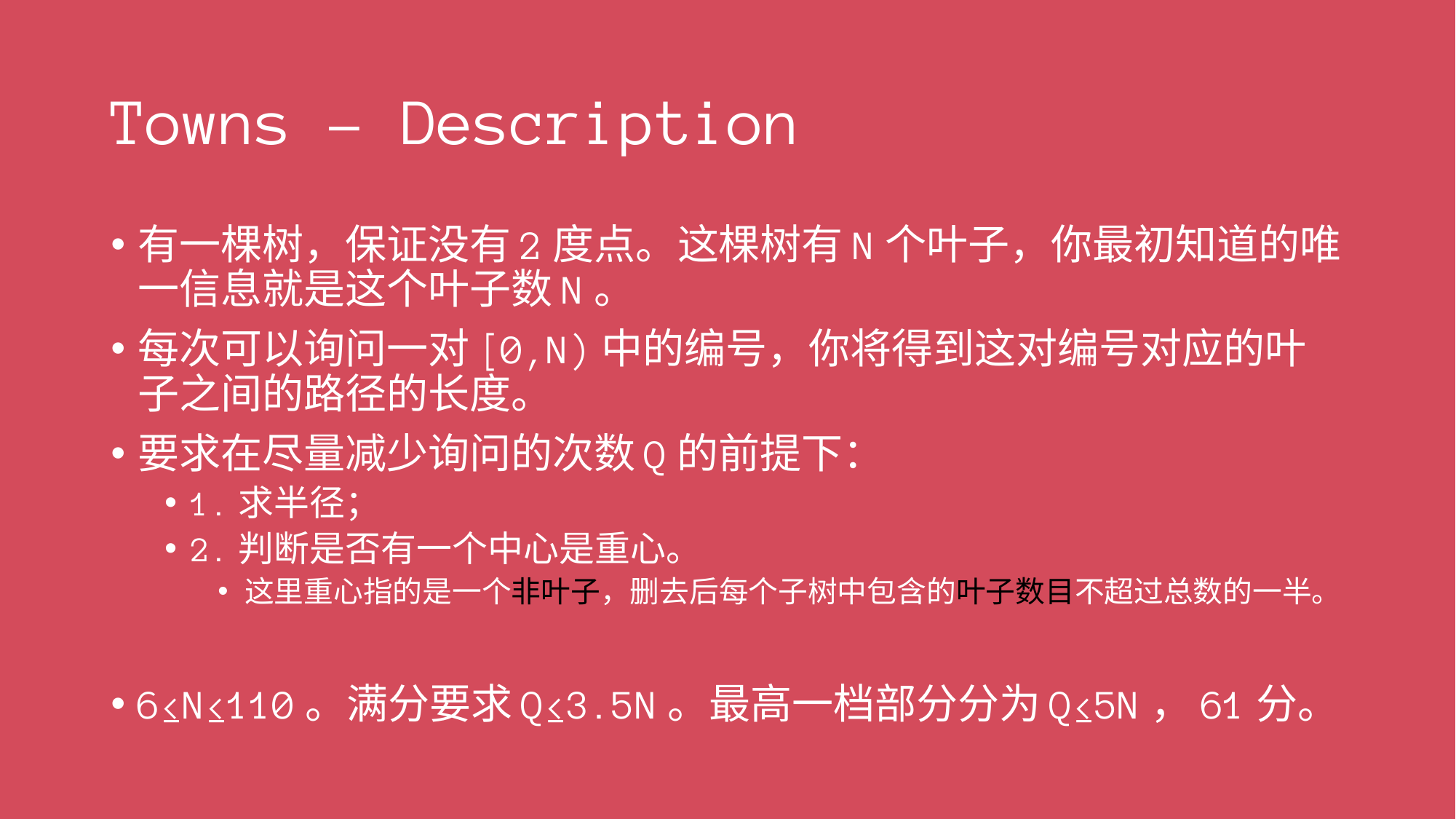

# Towns - Description
有一棵树，保证没有2度点。这棵树有N个叶子，你最初知道的唯一信息就是这个叶子数N。
每次可以询问一对[0,N)中的编号，你将得到这对编号对应的叶子之间的路径的长度。
要求在尽量减少询问的次数Q的前提下：
1.求半径；
2.判断是否有一个中心是重心。
这里重心指的是一个非叶子，删去后每个子树中包含的叶子数目不超过总数的一半。

6≤N≤110。满分要求Q≤3.5N。最高一档部分分为Q≤5N，61分。